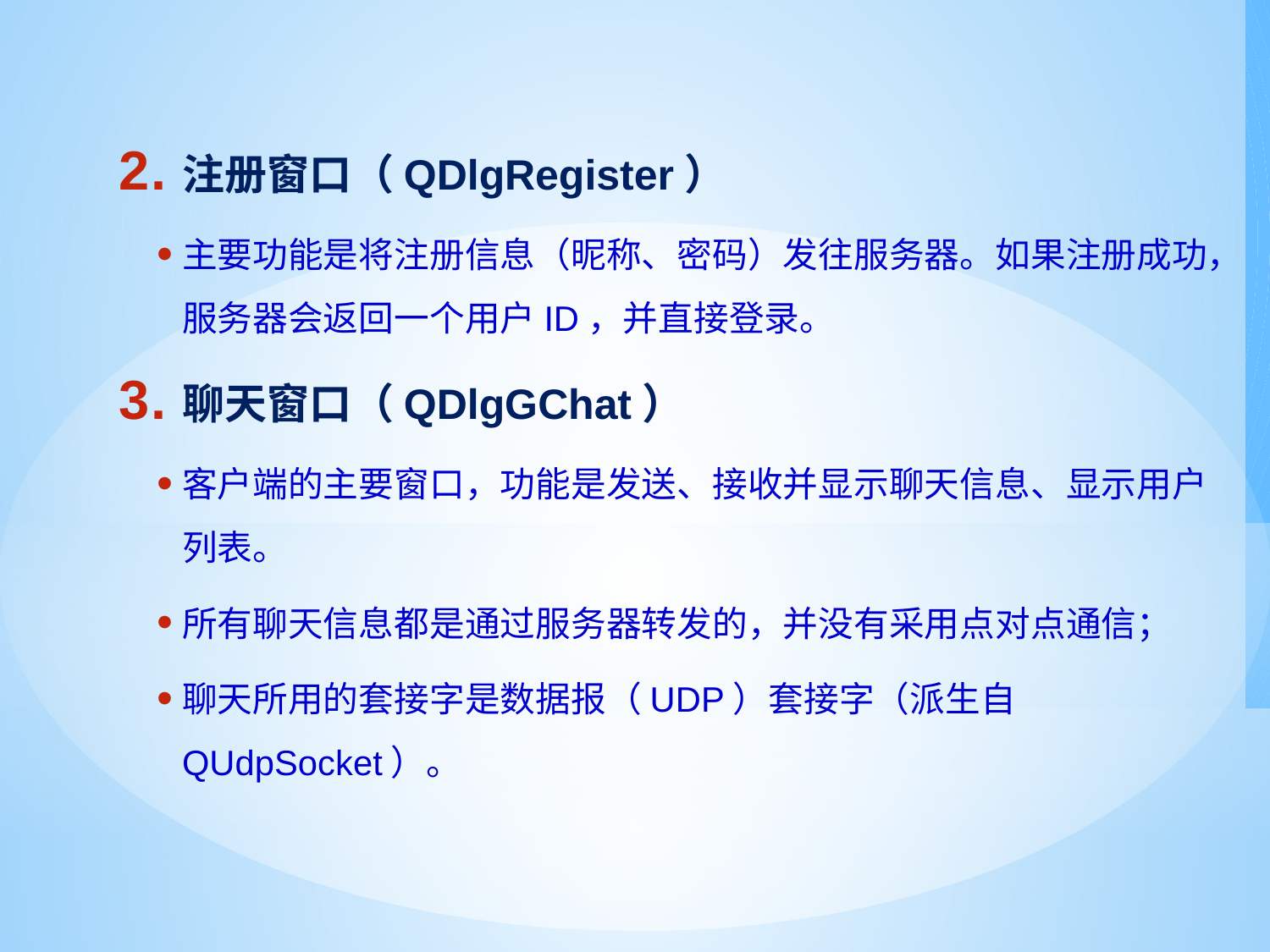

注册窗口（QDlgRegister）
主要功能是将注册信息（昵称、密码）发往服务器。如果注册成功，服务器会返回一个用户ID，并直接登录。
聊天窗口（QDlgGChat）
客户端的主要窗口，功能是发送、接收并显示聊天信息、显示用户列表。
所有聊天信息都是通过服务器转发的，并没有采用点对点通信；
聊天所用的套接字是数据报（UDP）套接字（派生自QUdpSocket）。